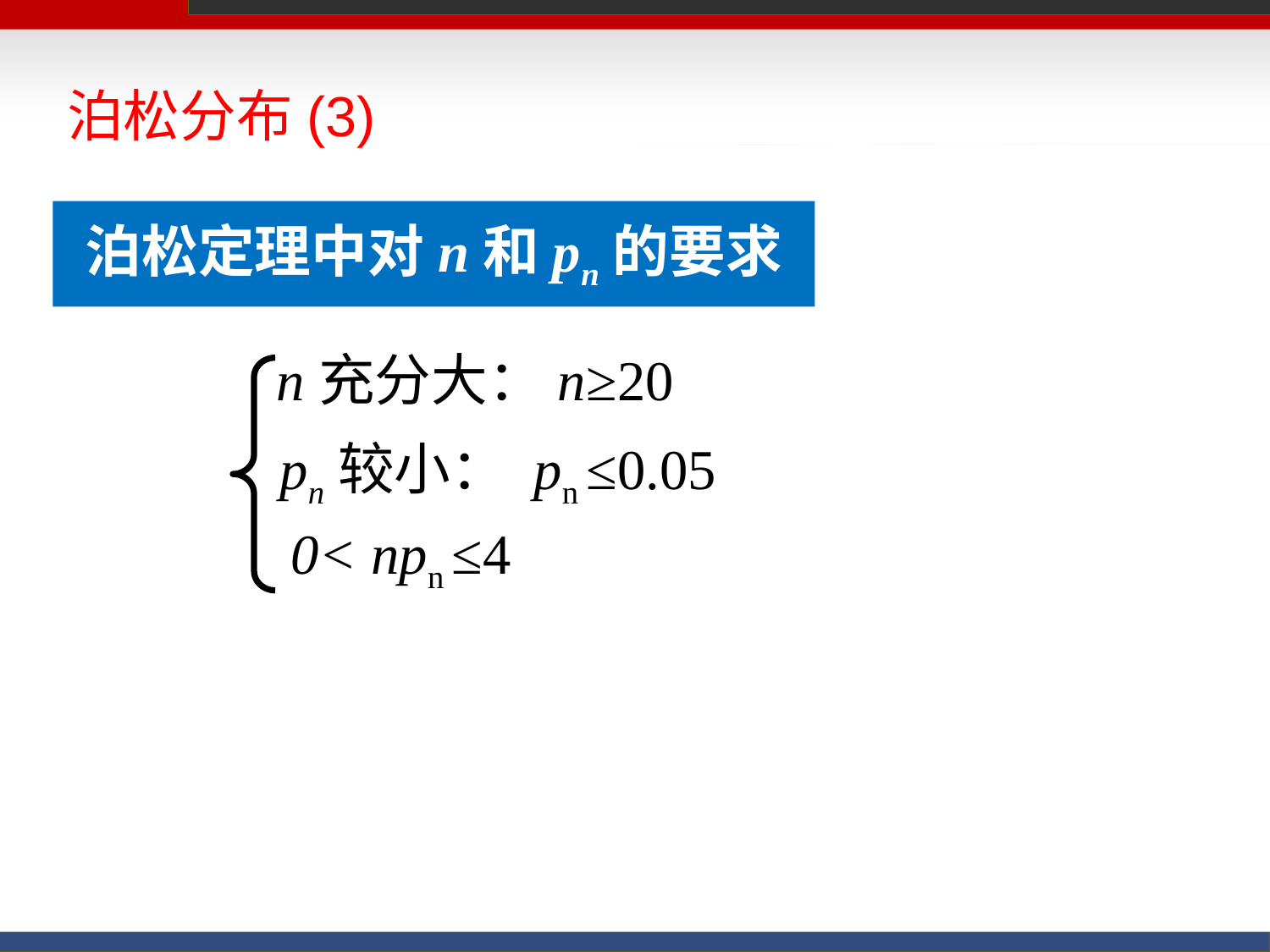

# 泊松分布(3)
泊松定理中对n和pn的要求
n充分大：n≥20

pn较小： pn ≤0.05
0< npn ≤4